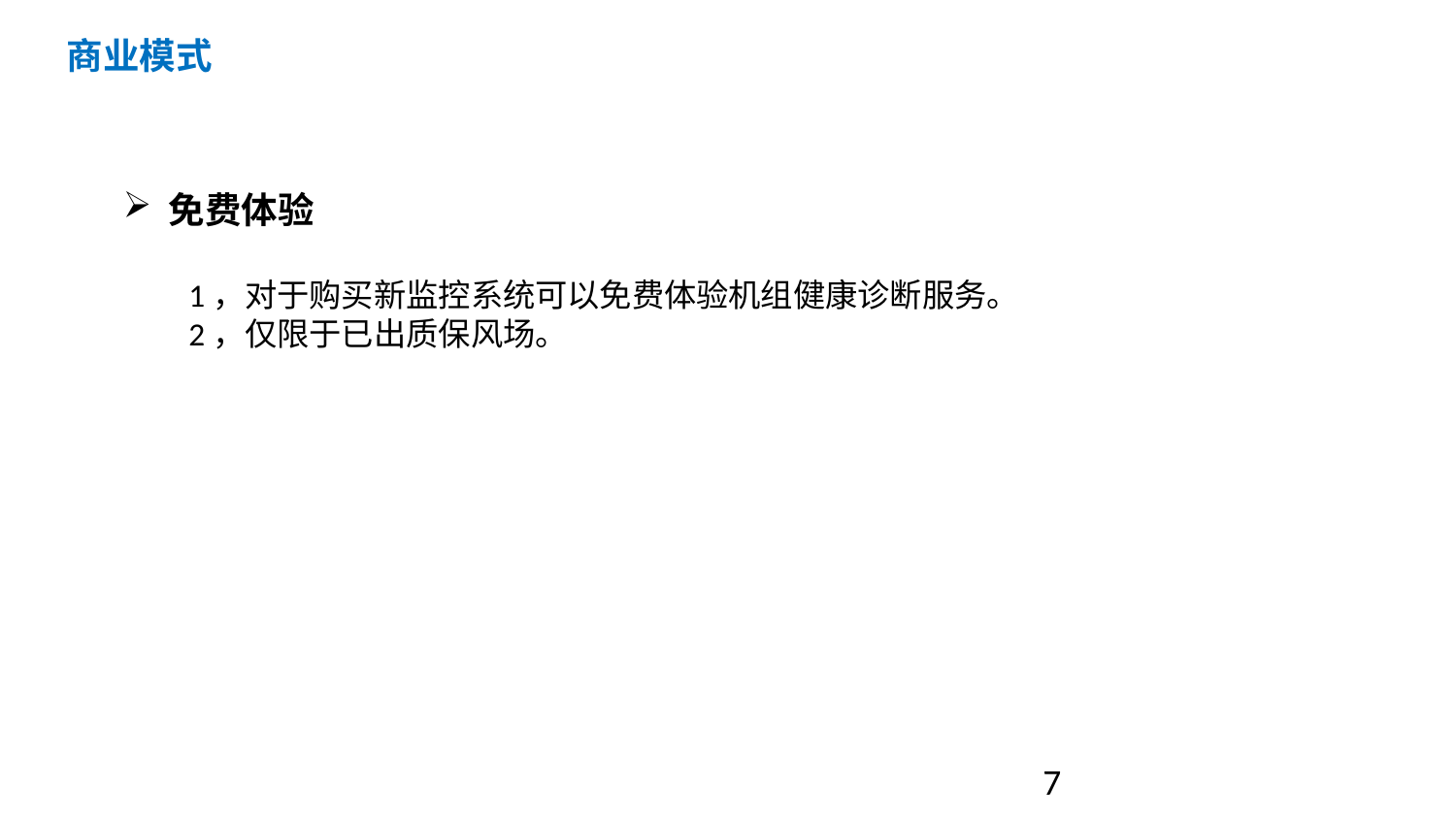

目 录
商业模式
免费体验

         1，对于购买新监控系统可以免费体验机组健康诊断服务。
         2，仅限于已出质保风场。
7